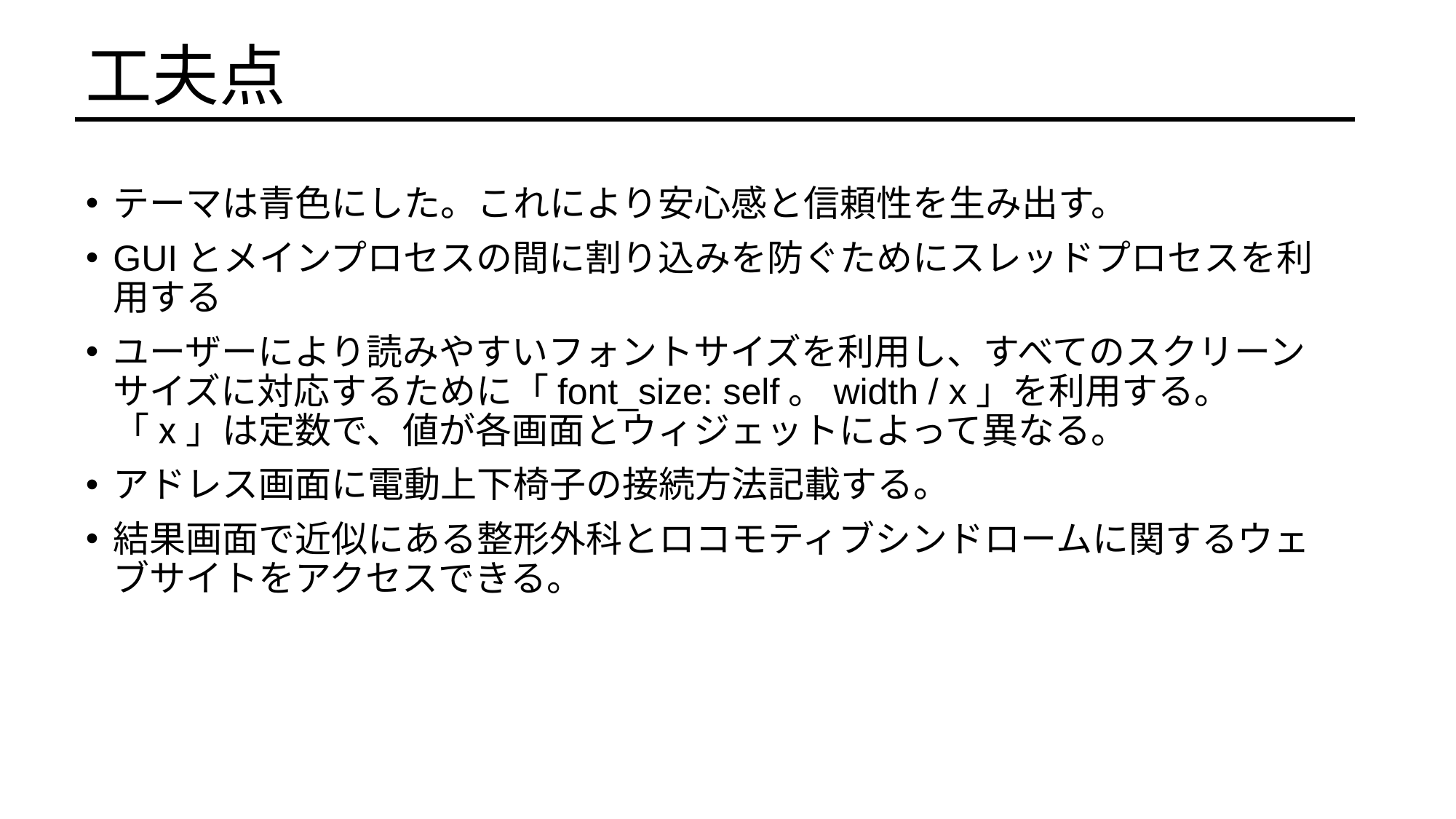

# 工夫点
テーマは青色にした。これにより安心感と信頼性を生み出す。
GUIとメインプロセスの間に割り込みを防ぐためにスレッドプロセスを利用する
ユーザーにより読みやすいフォントサイズを利用し、すべてのスクリーンサイズに対応するために「font_size: self。width / x」を利用する。「ⅹ」は定数で、値が各画面とウィジェットによって異なる。
アドレス画面に電動上下椅子の接続方法記載する。
結果画面で近似にある整形外科とロコモティブシンドロームに関するウェブサイトをアクセスできる。